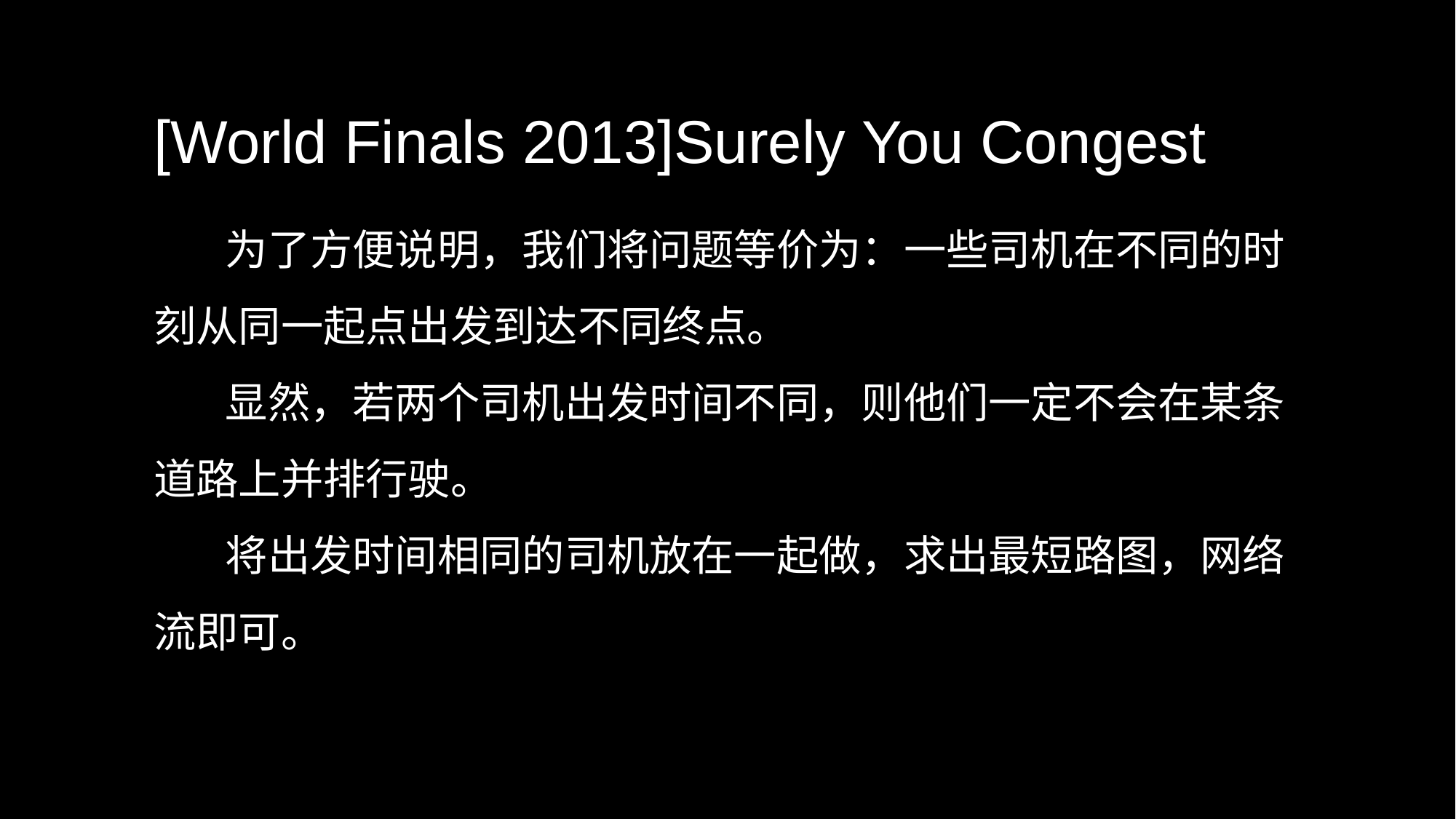

[World Finals 2013]Surely You Congest
为了方便说明，我们将问题等价为：一些司机在不同的时刻从同一起点出发到达不同终点。
显然，若两个司机出发时间不同，则他们一定不会在某条道路上并排行驶。
将出发时间相同的司机放在一起做，求出最短路图，网络流即可。